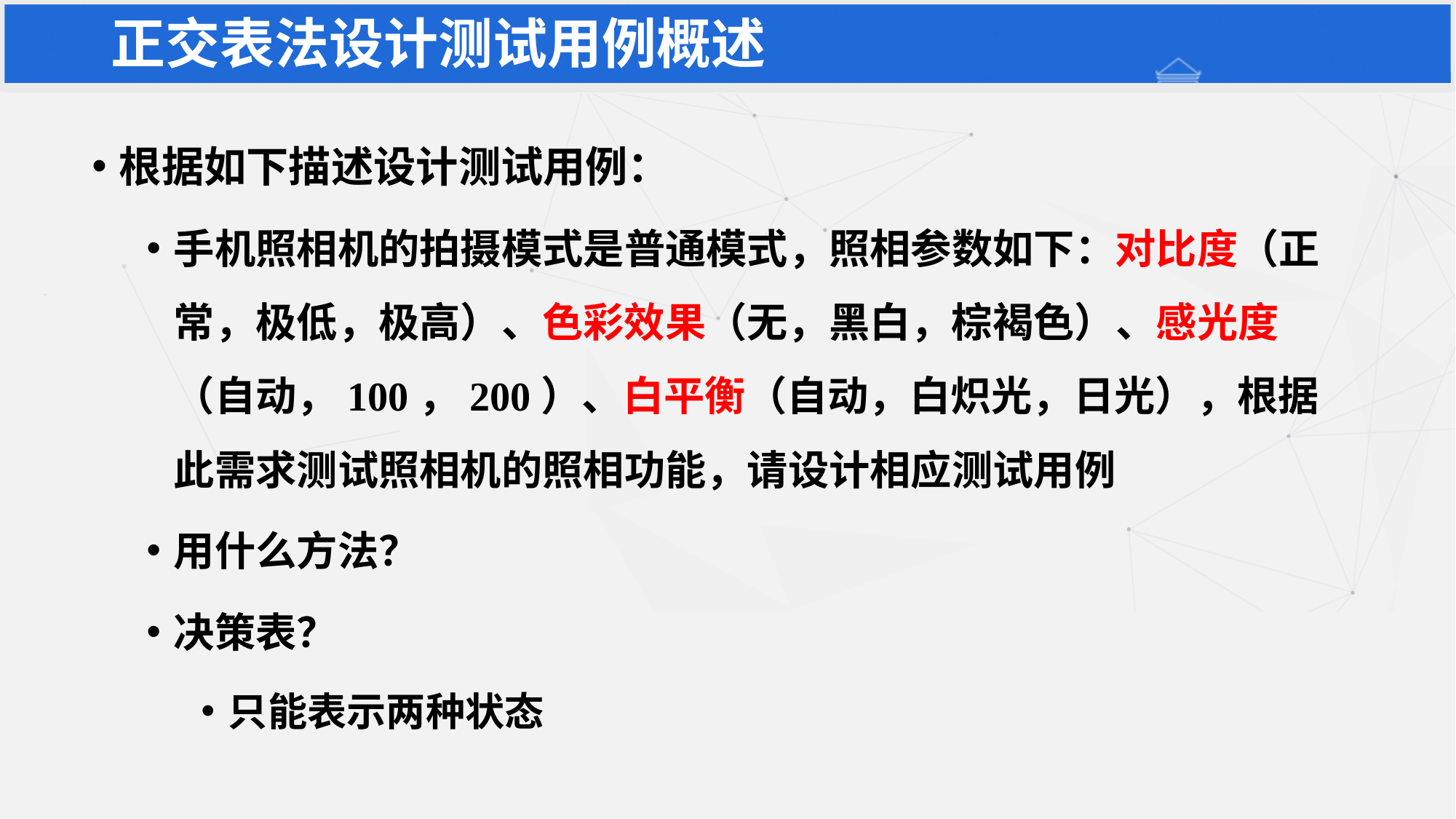

# 正交表法设计测试用例概述
根据如下描述设计测试用例：
手机照相机的拍摄模式是普通模式，照相参数如下：对比度（正常，极低，极高）、色彩效果（无，黑白，棕褐色）、感光度（自动，100，200）、白平衡（自动，白炽光，日光），根据此需求测试照相机的照相功能，请设计相应测试用例
用什么方法？
决策表？
只能表示两种状态